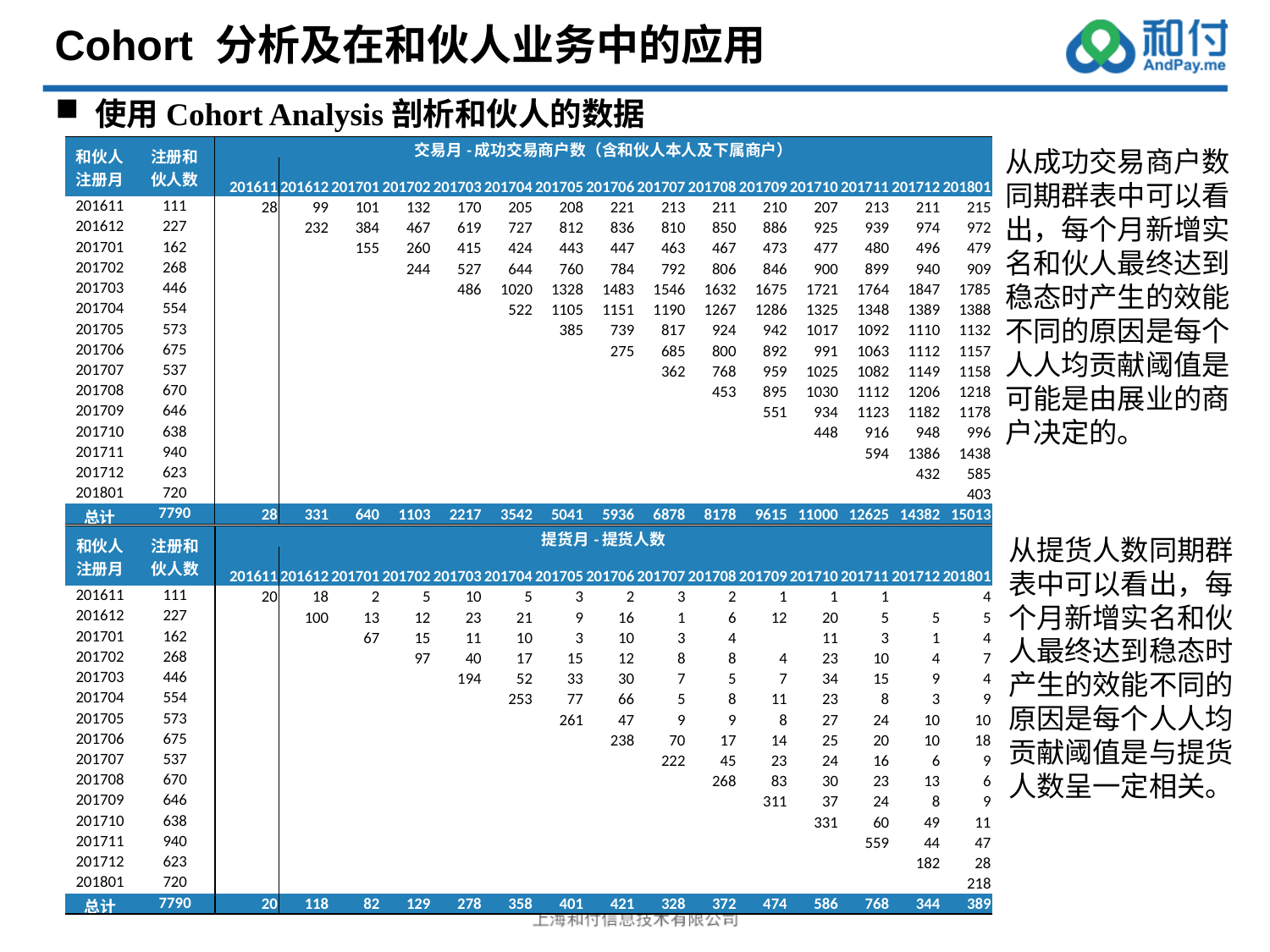

Cohort 分析及在和伙人业务中的应用
使用Cohort Analysis剖析和伙人的数据
| 和伙人 注册月 | 注册和 伙人数 | 交易月-成功交易商户数（含和伙人本人及下属商户） |  |  |  |  |  |  |  |  |  |  |  |  |  |  |
| --- | --- | --- | --- | --- | --- | --- | --- | --- | --- | --- | --- | --- | --- | --- | --- | --- |
|  |  | 201611 | 201612 | 201701 | 201702 | 201703 | 201704 | 201705 | 201706 | 201707 | 201708 | 201709 | 201710 | 201711 | 201712 | 201801 |
| 201611 | 111 | 28 | 99 | 101 | 132 | 170 | 205 | 208 | 221 | 213 | 211 | 210 | 207 | 213 | 211 | 215 |
| 201612 | 227 |  | 232 | 384 | 467 | 619 | 727 | 812 | 836 | 810 | 850 | 886 | 925 | 939 | 974 | 972 |
| 201701 | 162 |  |  | 155 | 260 | 415 | 424 | 443 | 447 | 463 | 467 | 473 | 477 | 480 | 496 | 479 |
| 201702 | 268 |  |  |  | 244 | 527 | 644 | 760 | 784 | 792 | 806 | 846 | 900 | 899 | 940 | 909 |
| 201703 | 446 |  |  |  |  | 486 | 1020 | 1328 | 1483 | 1546 | 1632 | 1675 | 1721 | 1764 | 1847 | 1785 |
| 201704 | 554 |  |  |  |  |  | 522 | 1105 | 1151 | 1190 | 1267 | 1286 | 1325 | 1348 | 1389 | 1388 |
| 201705 | 573 |  |  |  |  |  |  | 385 | 739 | 817 | 924 | 942 | 1017 | 1092 | 1110 | 1132 |
| 201706 | 675 |  |  |  |  |  |  |  | 275 | 685 | 800 | 892 | 991 | 1063 | 1112 | 1157 |
| 201707 | 537 |  |  |  |  |  |  |  |  | 362 | 768 | 959 | 1025 | 1082 | 1149 | 1158 |
| 201708 | 670 |  |  |  |  |  |  |  |  |  | 453 | 895 | 1030 | 1112 | 1206 | 1218 |
| 201709 | 646 |  |  |  |  |  |  |  |  |  |  | 551 | 934 | 1123 | 1182 | 1178 |
| 201710 | 638 |  |  |  |  |  |  |  |  |  |  |  | 448 | 916 | 948 | 996 |
| 201711 | 940 |  |  |  |  |  |  |  |  |  |  |  |  | 594 | 1386 | 1438 |
| 201712 | 623 |  |  |  |  |  |  |  |  |  |  |  |  |  | 432 | 585 |
| 201801 | 720 |  |  |  |  |  |  |  |  |  |  |  |  |  |  | 403 |
| 总计 | 7790 | 28 | 331 | 640 | 1103 | 2217 | 3542 | 5041 | 5936 | 6878 | 8178 | 9615 | 11000 | 12625 | 14382 | 15013 |
从成功交易商户数同期群表中可以看出，每个月新增实名和伙人最终达到稳态时产生的效能不同的原因是每个人人均贡献阈值是可能是由展业的商户决定的。
| 和伙人 注册月 | 注册和 伙人数 | 提货月-提货人数 |  |  |  |  |  |  |  |  |  |  |  |  |  |  |
| --- | --- | --- | --- | --- | --- | --- | --- | --- | --- | --- | --- | --- | --- | --- | --- | --- |
|  |  | 201611 | 201612 | 201701 | 201702 | 201703 | 201704 | 201705 | 201706 | 201707 | 201708 | 201709 | 201710 | 201711 | 201712 | 201801 |
| 201611 | 111 | 20 | 18 | 2 | 5 | 10 | 5 | 3 | 2 | 3 | 2 | 1 | 1 | 1 |  | 4 |
| 201612 | 227 |  | 100 | 13 | 12 | 23 | 21 | 9 | 16 | 1 | 6 | 12 | 20 | 5 | 5 | 5 |
| 201701 | 162 |  |  | 67 | 15 | 11 | 10 | 3 | 10 | 3 | 4 |  | 11 | 3 | 1 | 4 |
| 201702 | 268 |  |  |  | 97 | 40 | 17 | 15 | 12 | 8 | 8 | 4 | 23 | 10 | 4 | 7 |
| 201703 | 446 |  |  |  |  | 194 | 52 | 33 | 30 | 7 | 5 | 7 | 34 | 15 | 9 | 4 |
| 201704 | 554 |  |  |  |  |  | 253 | 77 | 66 | 5 | 8 | 11 | 23 | 8 | 3 | 9 |
| 201705 | 573 |  |  |  |  |  |  | 261 | 47 | 9 | 9 | 8 | 27 | 24 | 10 | 10 |
| 201706 | 675 |  |  |  |  |  |  |  | 238 | 70 | 17 | 14 | 25 | 20 | 10 | 18 |
| 201707 | 537 |  |  |  |  |  |  |  |  | 222 | 45 | 23 | 24 | 16 | 6 | 9 |
| 201708 | 670 |  |  |  |  |  |  |  |  |  | 268 | 83 | 30 | 23 | 13 | 6 |
| 201709 | 646 |  |  |  |  |  |  |  |  |  |  | 311 | 37 | 24 | 8 | 9 |
| 201710 | 638 |  |  |  |  |  |  |  |  |  |  |  | 331 | 60 | 49 | 11 |
| 201711 | 940 |  |  |  |  |  |  |  |  |  |  |  |  | 559 | 44 | 47 |
| 201712 | 623 |  |  |  |  |  |  |  |  |  |  |  |  |  | 182 | 28 |
| 201801 | 720 |  |  |  |  |  |  |  |  |  |  |  |  |  |  | 218 |
| 总计 | 7790 | 20 | 118 | 82 | 129 | 278 | 358 | 401 | 421 | 328 | 372 | 474 | 586 | 768 | 344 | 389 |
从提货人数同期群表中可以看出，每个月新增实名和伙人最终达到稳态时产生的效能不同的原因是每个人人均贡献阈值是与提货人数呈一定相关。